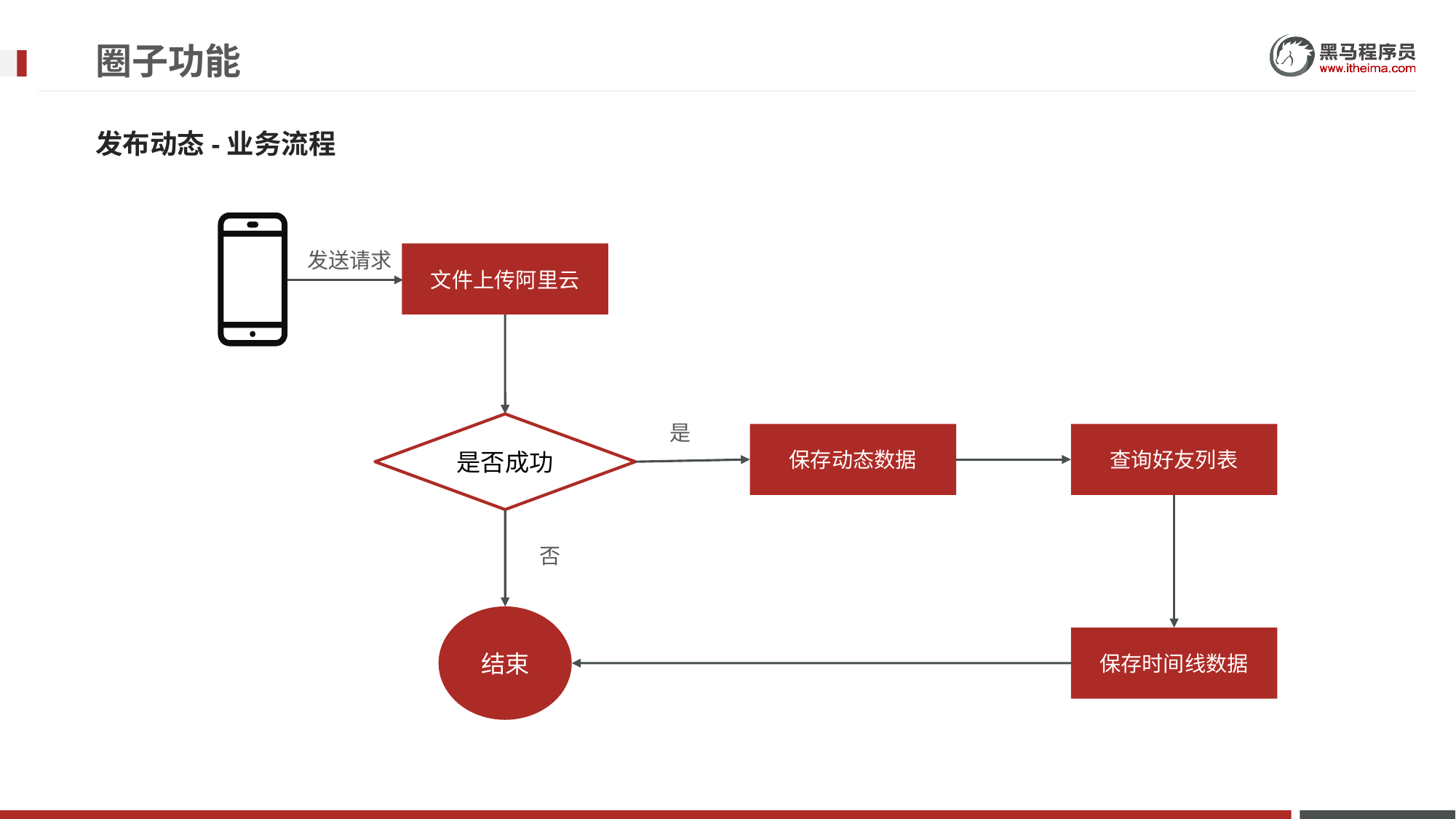

# 圈子功能
发布动态-业务流程

发送请求
文件上传阿里云
是否成功
是
保存动态数据
查询好友列表
否
结束
保存时间线数据